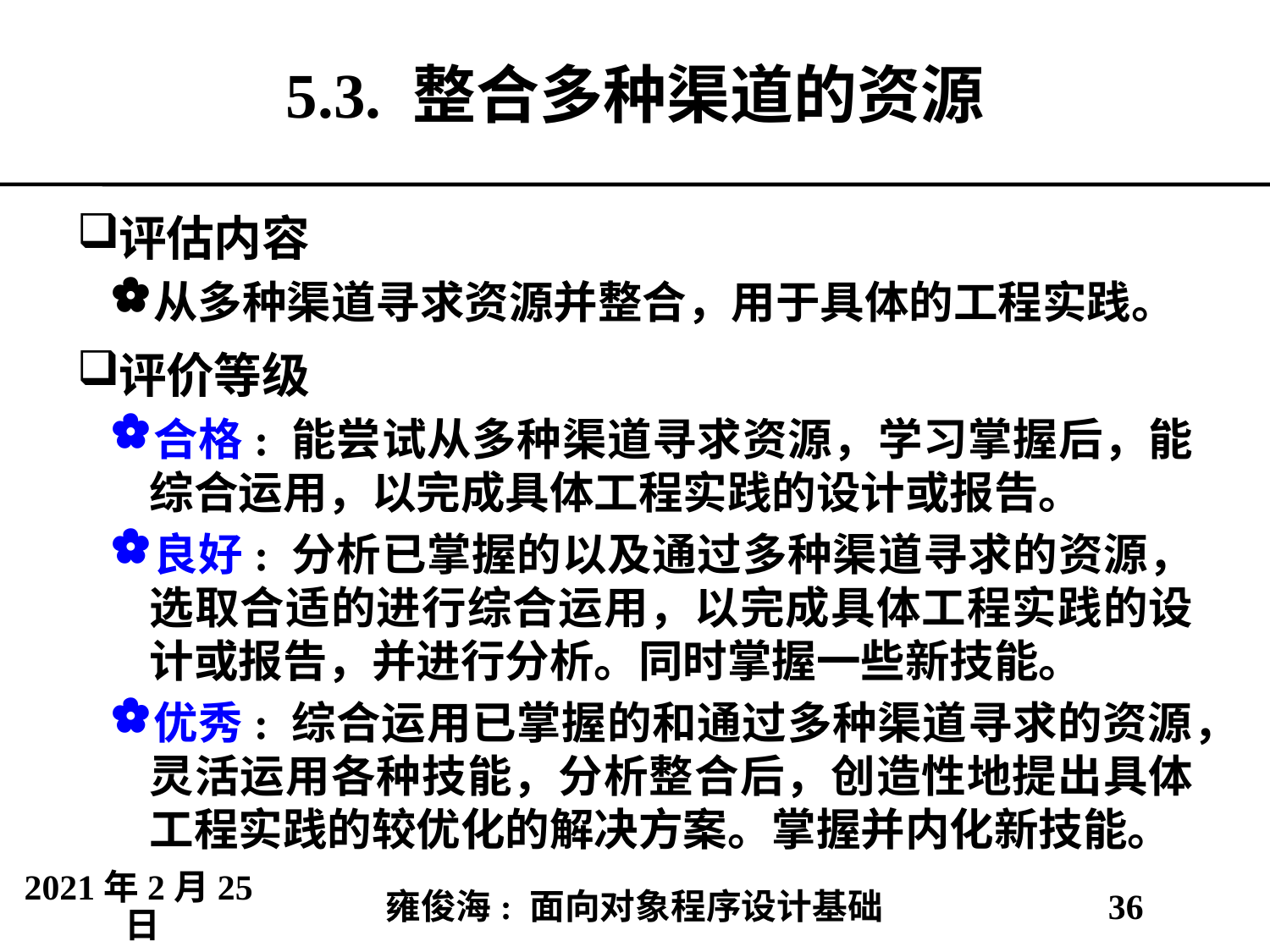

# 5.3. 整合多种渠道的资源

评估内容
从多种渠道寻求资源并整合，用于具体的工程实践。
评价等级
合格: 能尝试从多种渠道寻求资源，学习掌握后，能综合运用，以完成具体工程实践的设计或报告。
良好: 分析已掌握的以及通过多种渠道寻求的资源，选取合适的进行综合运用，以完成具体工程实践的设计或报告，并进行分析。同时掌握一些新技能。
优秀: 综合运用已掌握的和通过多种渠道寻求的资源，灵活运用各种技能，分析整合后，创造性地提出具体工程实践的较优化的解决方案。掌握并内化新技能。
2021年2月25日
雍俊海: 面向对象程序设计基础
36